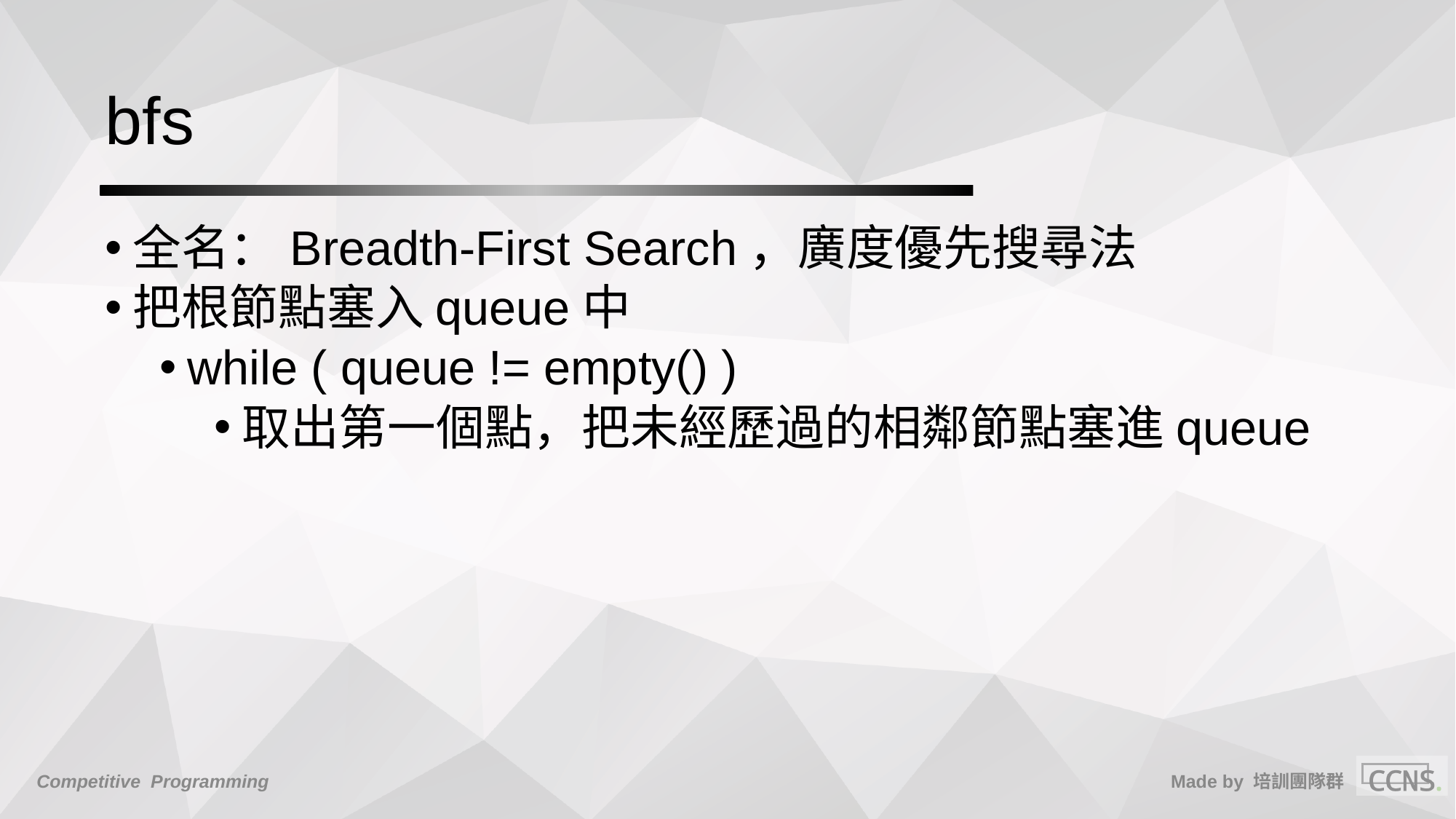

# bfs
全名：Breadth-First Search，廣度優先搜尋法
把根節點塞入queue中
while ( queue != empty() )
取出第一個點，把未經歷過的相鄰節點塞進queue